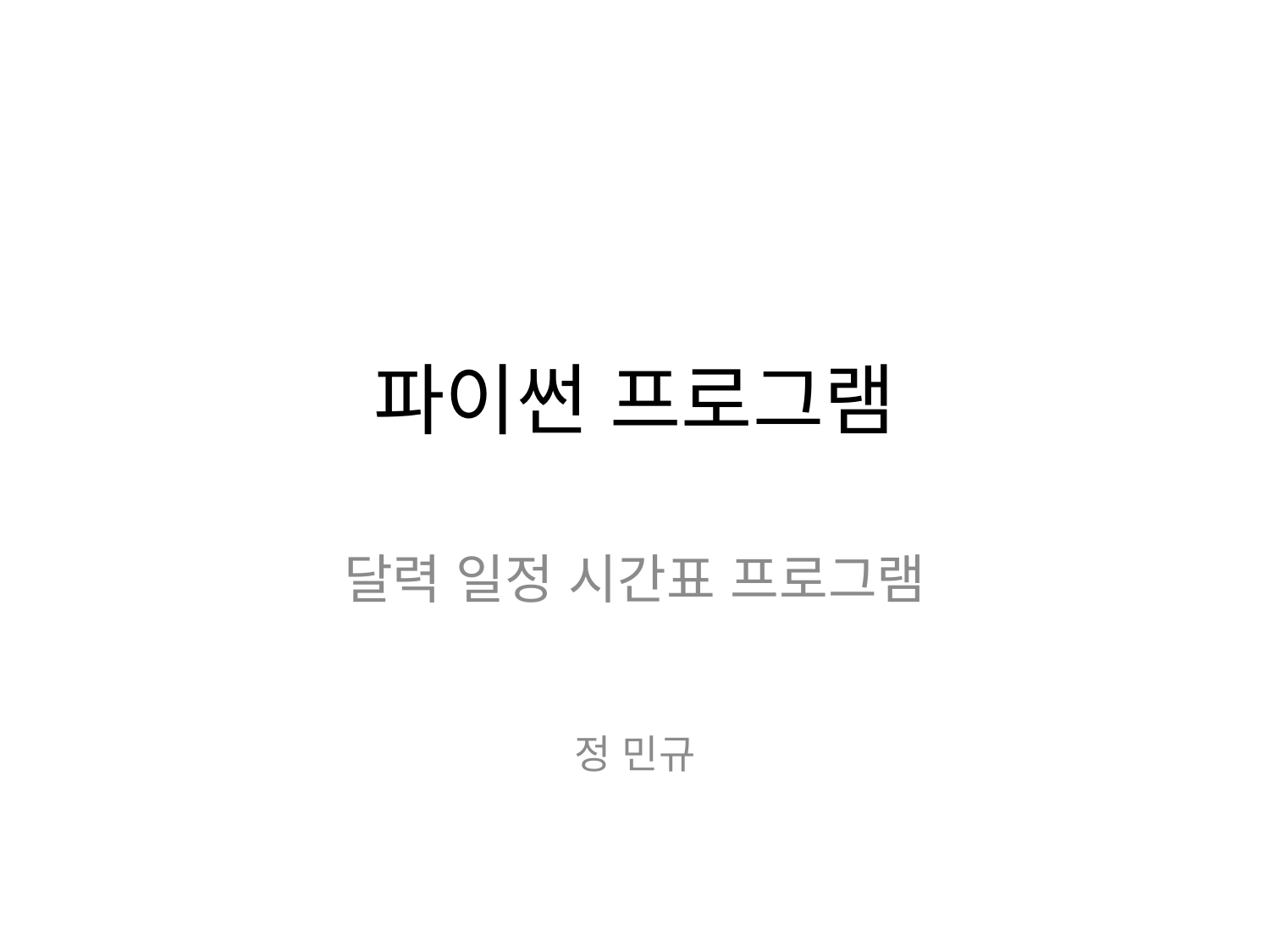

# 파이썬 프로그램
달력 일정 시간표 프로그램

정 민규